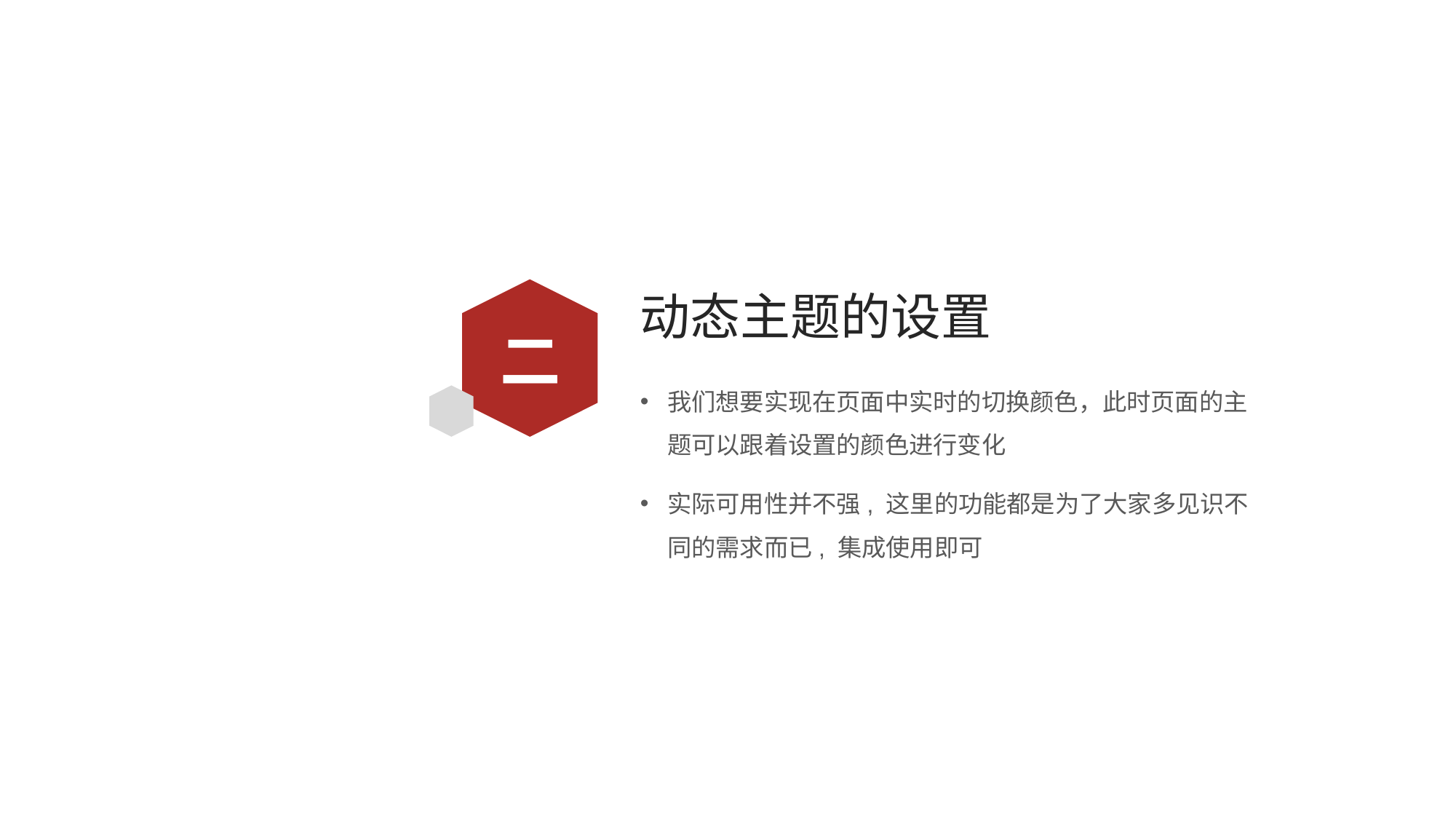

# 动态主题的设置
二
我们想要实现在页面中实时的切换颜色，此时页面的主题可以跟着设置的颜色进行变化
实际可用性并不强, 这里的功能都是为了大家多见识不同的需求而已, 集成使用即可